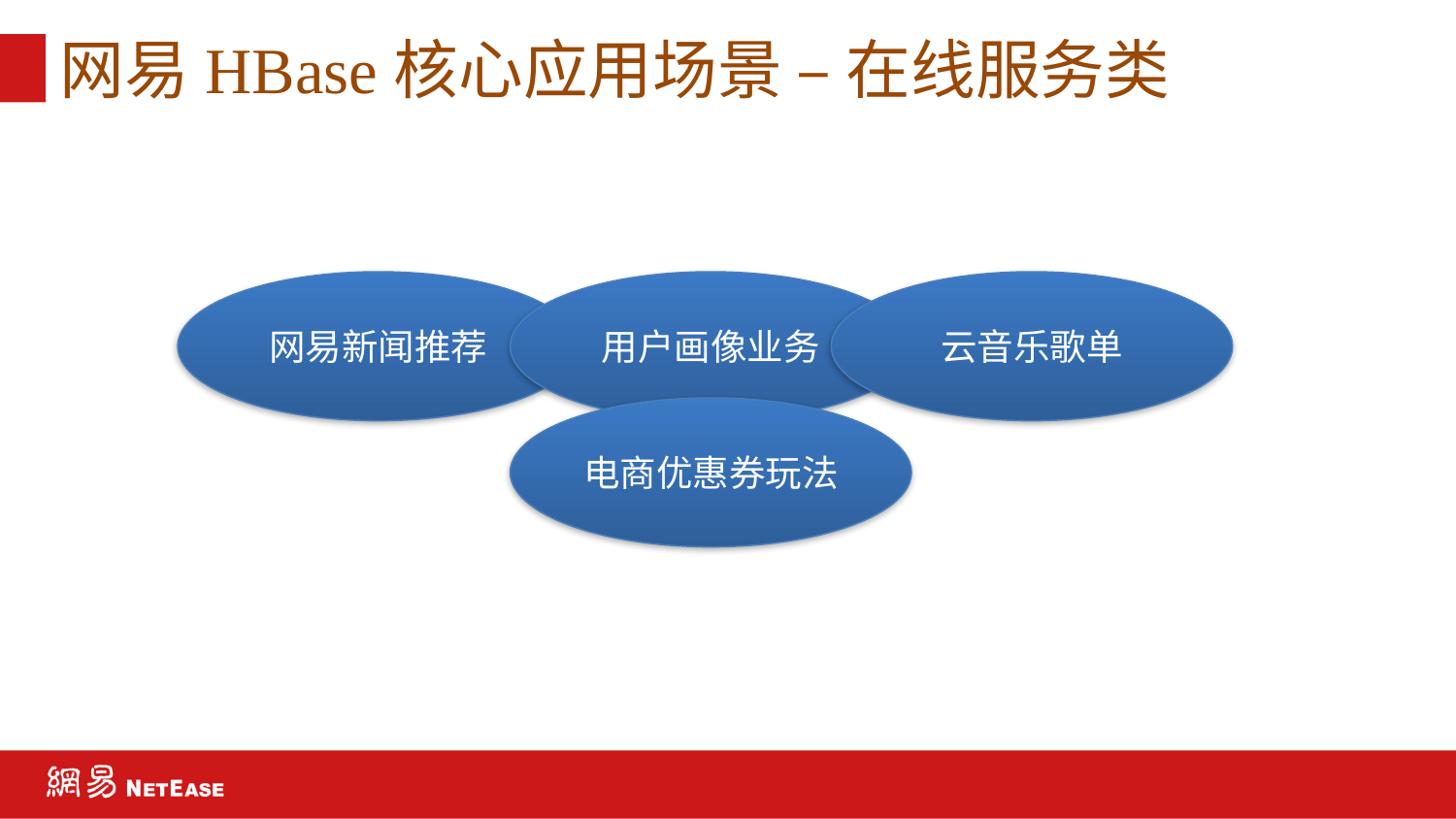

# 网易HBase核心应用场景 – 在线服务类
网易新闻推荐
用户画像业务
云音乐歌单
电商优惠券玩法